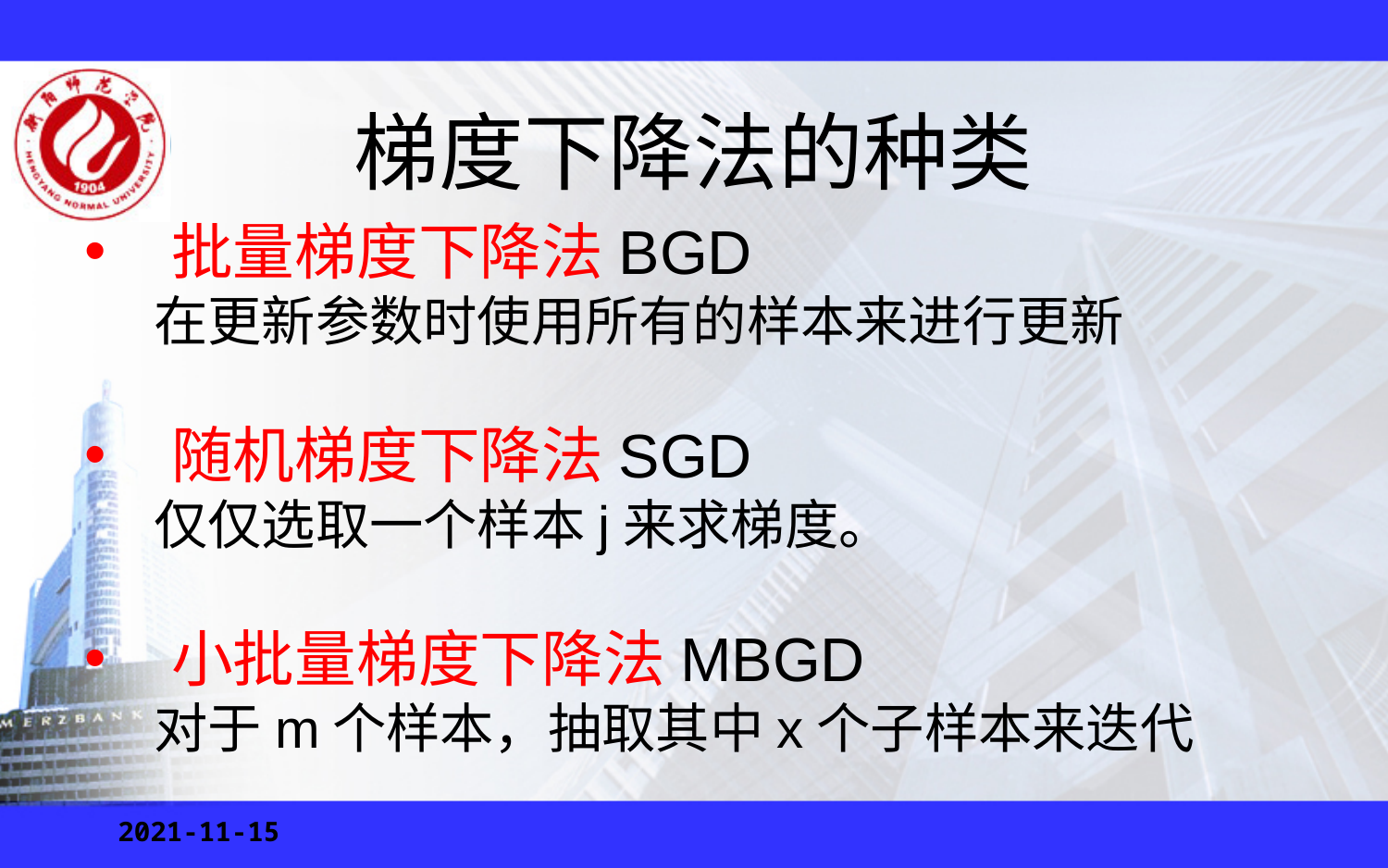

# 梯度下降法的种类
批量梯度下降法BGD
在更新参数时使用所有的样本来进行更新

随机梯度下降法SGD
仅仅选取一个样本j来求梯度。

小批量梯度下降法MBGD
对于m个样本，抽取其中x个子样本来迭代
2021-11-15